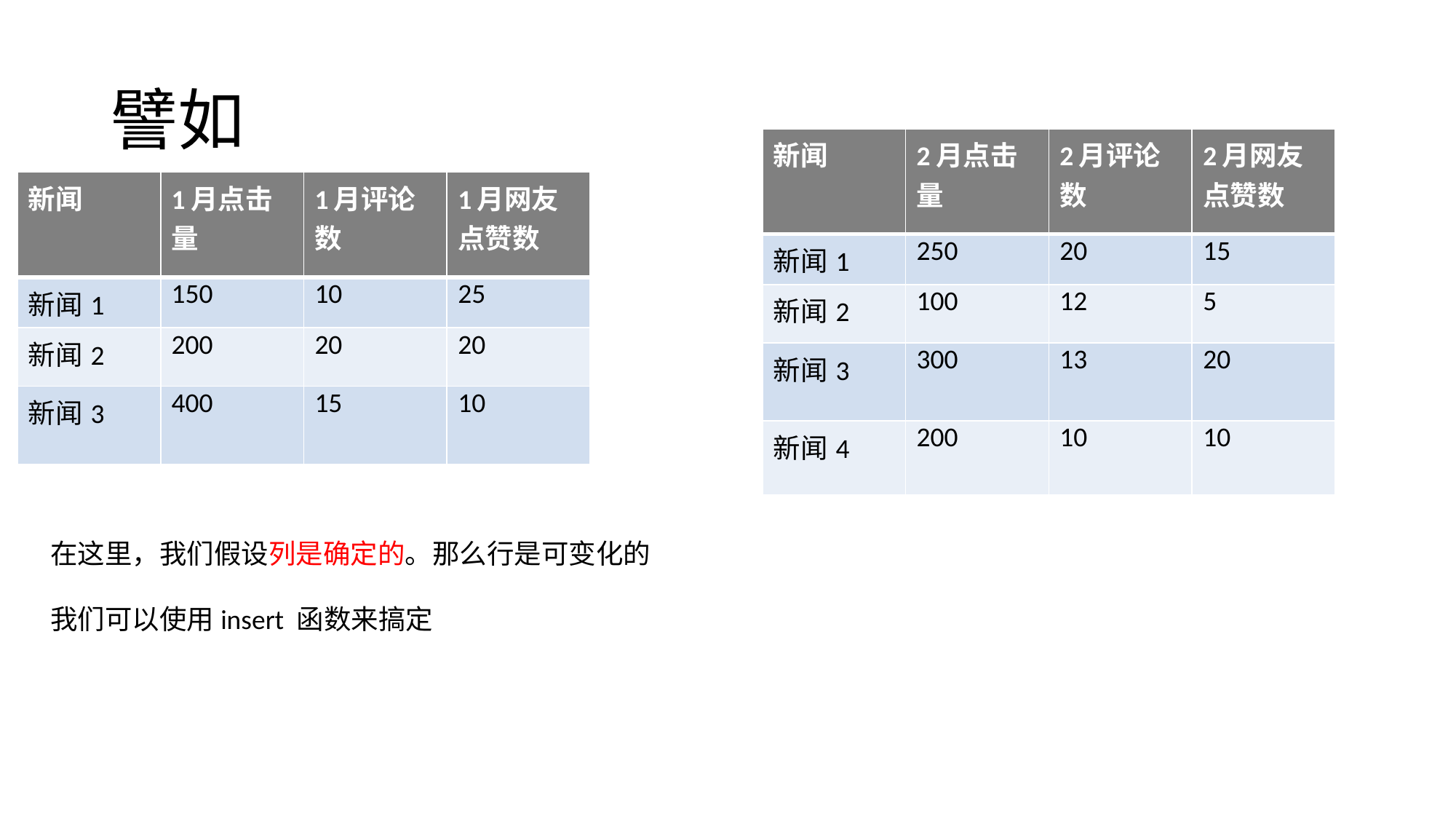

# 譬如
| 新闻 | 2月点击量 | 2月评论数 | 2月网友点赞数 |
| --- | --- | --- | --- |
| 新闻1 | 250 | 20 | 15 |
| 新闻2 | 100 | 12 | 5 |
| 新闻3 | 300 | 13 | 20 |
| 新闻4 | 200 | 10 | 10 |
| 新闻 | 1月点击量 | 1月评论数 | 1月网友点赞数 |
| --- | --- | --- | --- |
| 新闻1 | 150 | 10 | 25 |
| 新闻2 | 200 | 20 | 20 |
| 新闻3 | 400 | 15 | 10 |
在这里，我们假设列是确定的。那么行是可变化的

我们可以使用insert 函数来搞定